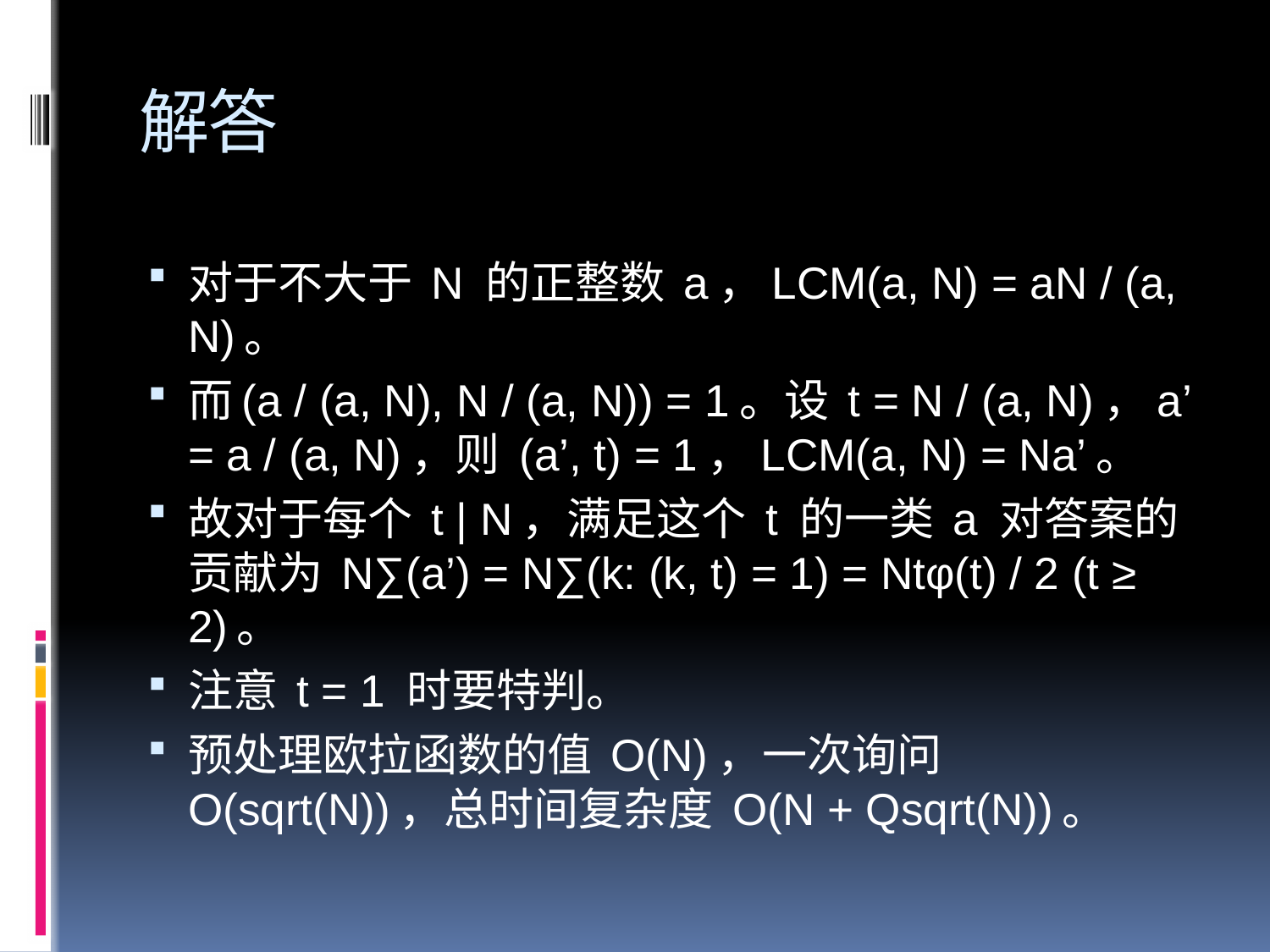

# 解答
对于不大于 N 的正整数 a，LCM(a, N) = aN / (a, N)。
而(a / (a, N), N / (a, N)) = 1。设 t = N / (a, N)，a’ = a / (a, N)，则 (a’, t) = 1，LCM(a, N) = Na’。
故对于每个 t | N，满足这个 t 的一类 a 对答案的贡献为 N∑(a’) = N∑(k: (k, t) = 1) = Ntφ(t) / 2 (t ≥ 2)。
注意 t = 1 时要特判。
预处理欧拉函数的值 O(N)，一次询问 O(sqrt(N))，总时间复杂度 O(N + Qsqrt(N))。